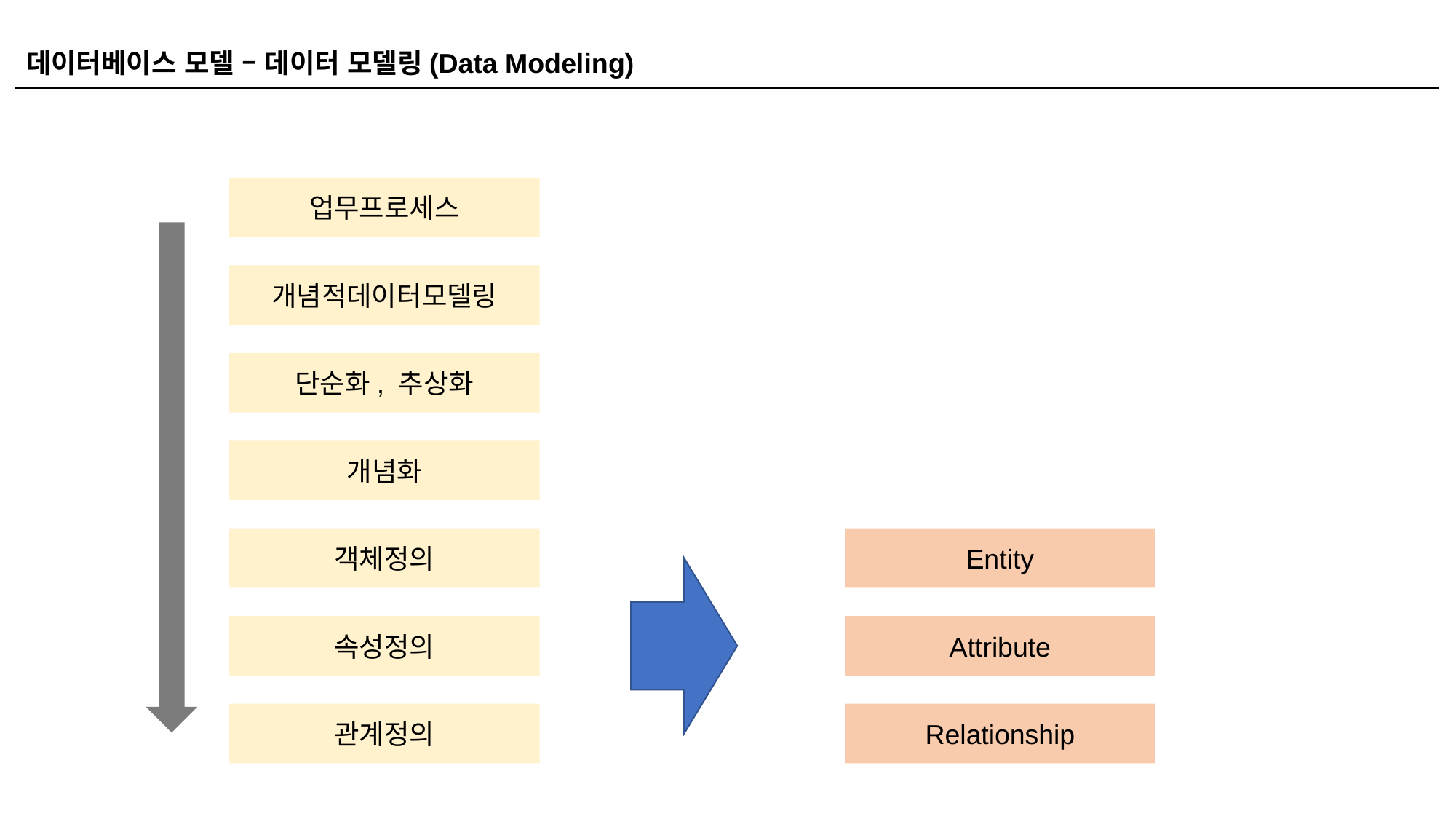

데이터베이스 모델 – 데이터 모델링(Data Modeling)
업무프로세스

개념적데이터모델링
단순화, 추상화
개념화
객체정의
Entity

속성정의
Attribute
관계정의
Relationship